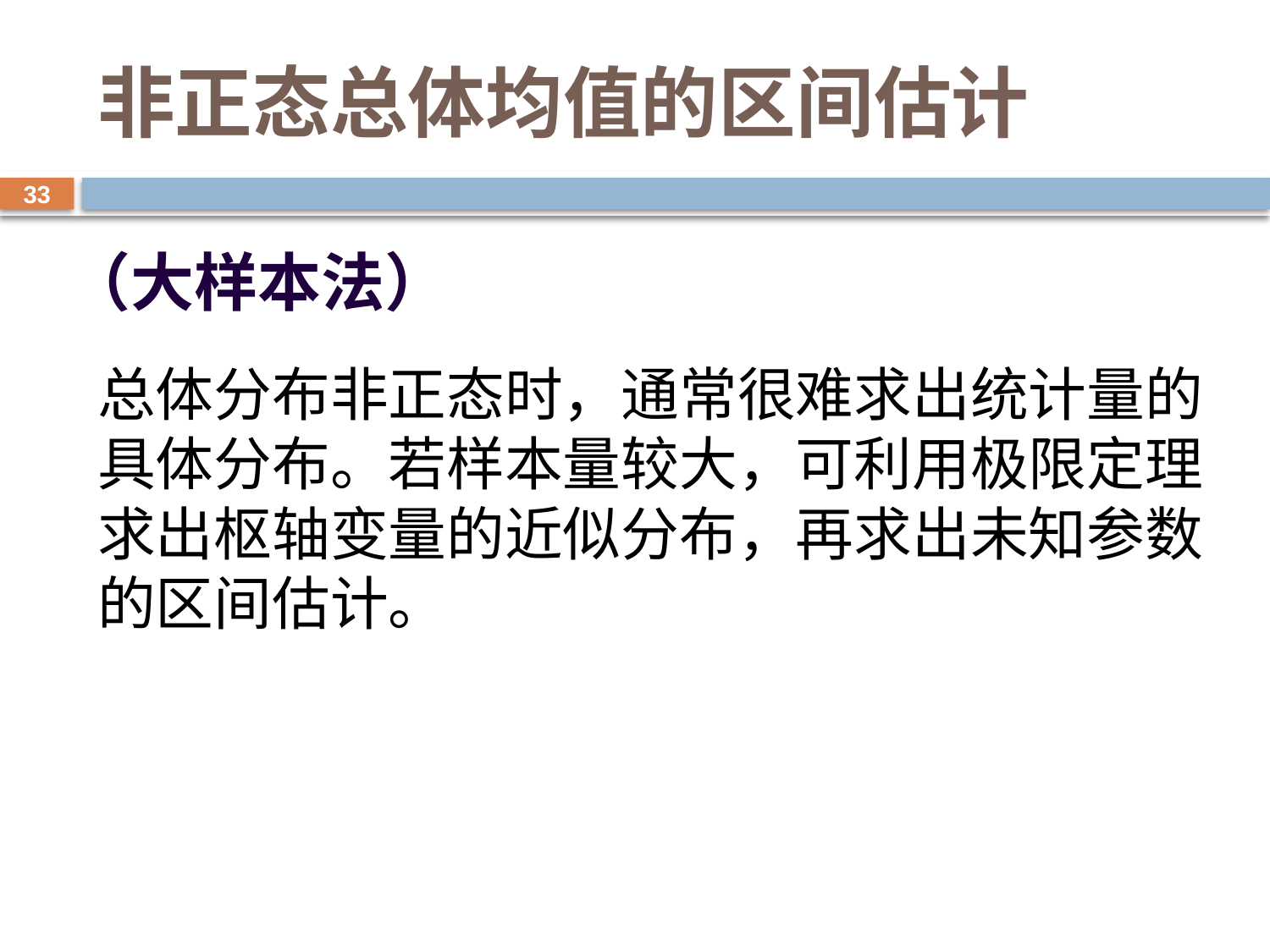

# 非正态总体均值的区间估计
33
（大样本法）
总体分布非正态时，通常很难求出统计量的具体分布。若样本量较大，可利用极限定理求出枢轴变量的近似分布，再求出未知参数的区间估计。